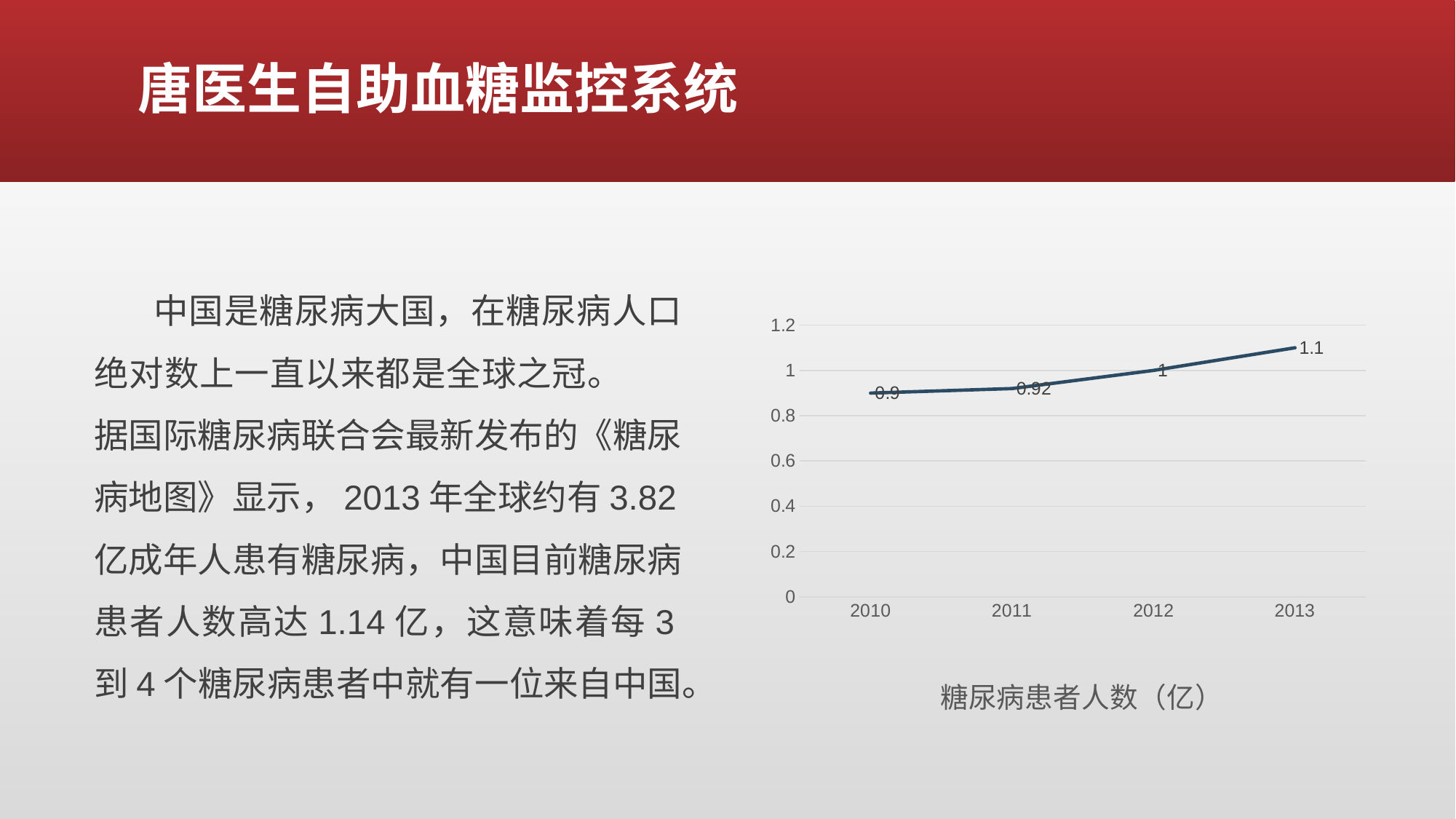

# 唐医生自助血糖监控系统
      中国是糖尿病大国，在糖尿病人口绝对数上一直以来都是全球之冠。        据国际糖尿病联合会最新发布的《糖尿病地图》显示，2013年全球约有3.82亿成年人患有糖尿病，中国目前糖尿病患者人数高达1.14亿，这意味着每3到4个糖尿病患者中就有一位来自中国。

### Chart: 糖尿病患者人数（亿）

| Category | 列1 |
|---|---|
| 2010 | 0.9 |
| 2011 | 0.92 |
| 2012 | 1.0 |
| 2013 | 1.1 |